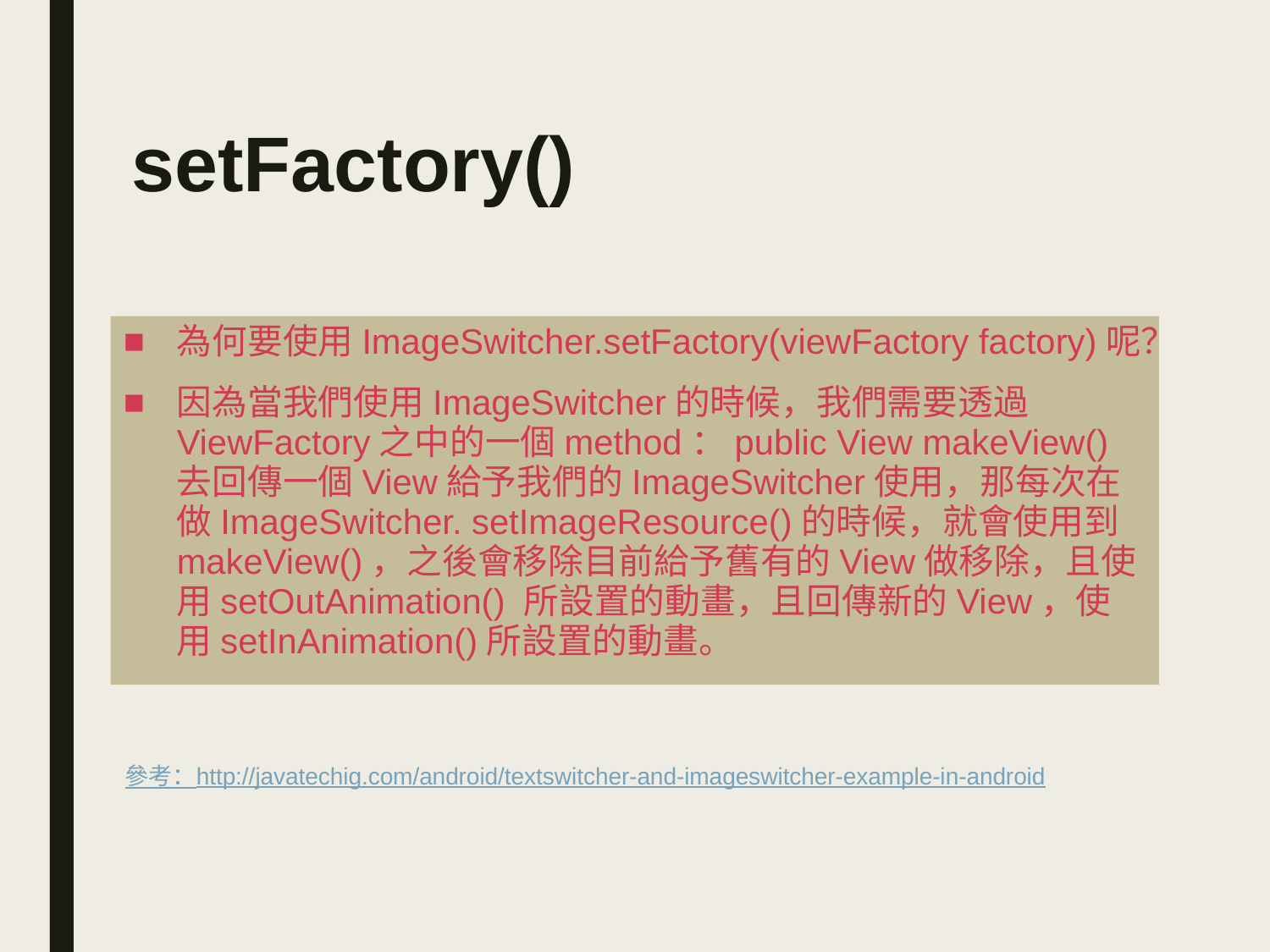

# setFactory()
為何要使用ImageSwitcher.setFactory(viewFactory factory)呢？
因為當我們使用ImageSwitcher的時候，我們需要透過ViewFactory之中的一個method：public View makeView()去回傳一個View給予我們的ImageSwitcher使用，那每次在做ImageSwitcher. setImageResource()的時候，就會使用到makeView()，之後會移除目前給予舊有的View做移除，且使用setOutAnimation() 所設置的動畫，且回傳新的View，使用setInAnimation()所設置的動畫。
參考：http://javatechig.com/android/textswitcher-and-imageswitcher-example-in-android